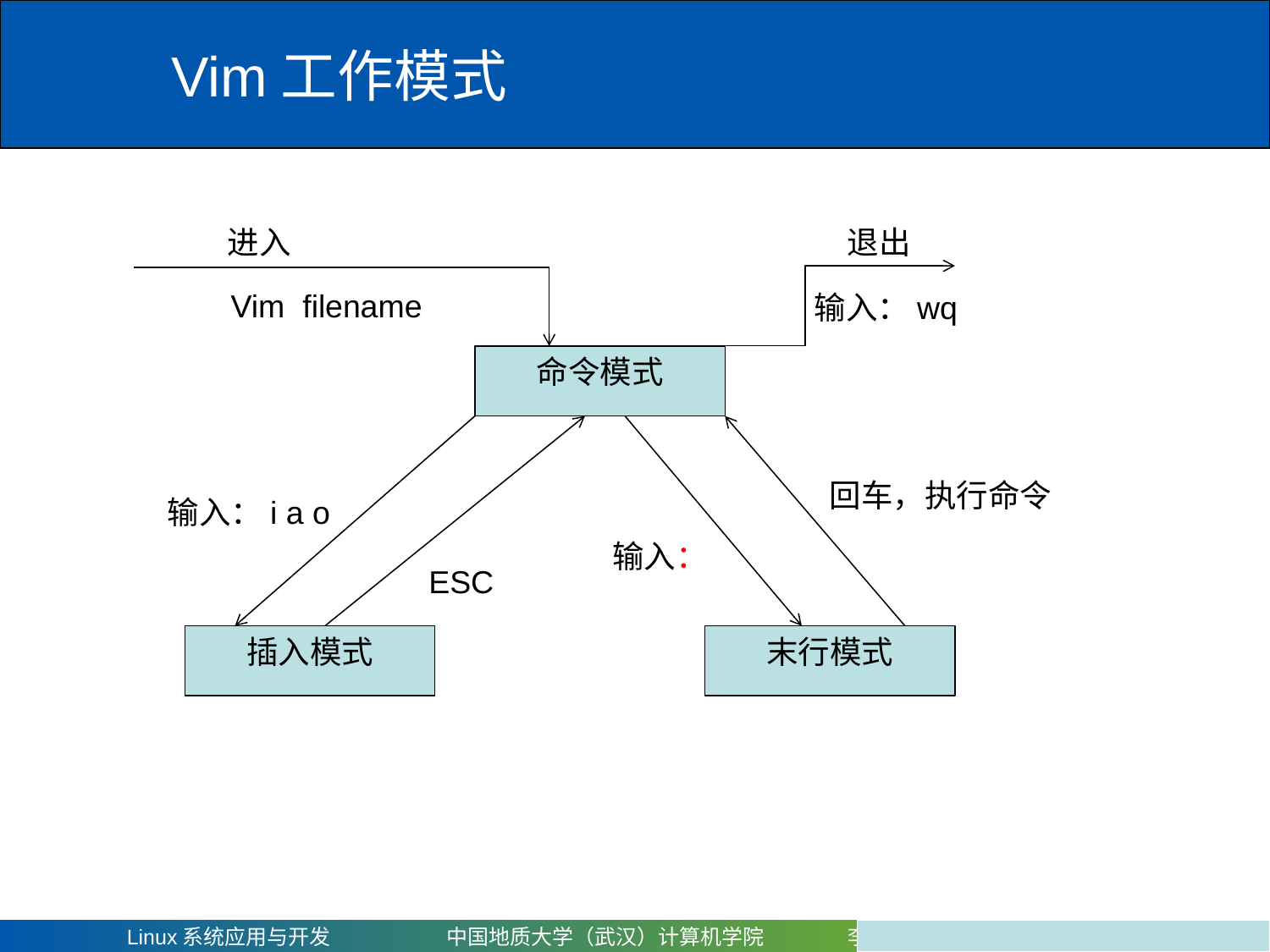

# Vim工作模式
进入
退出
Vim  filename
输入：wq
命令模式
回车，执行命令
输入：i a o
输入：
ESC
插入模式
末行模式